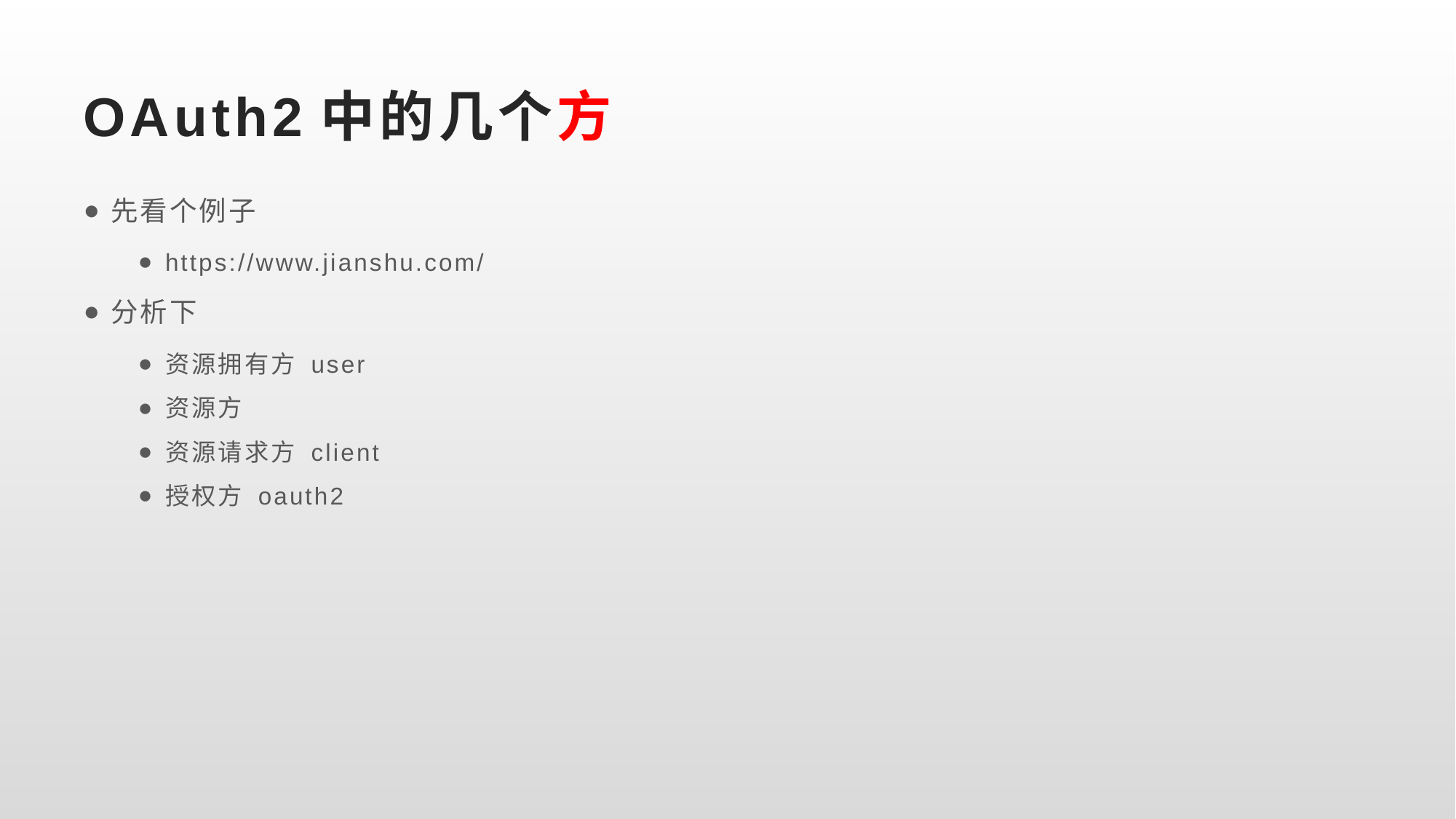

# OAuth2中的几个方
先看个例子
https://www.jianshu.com/
分析下
资源拥有方 user
资源方
资源请求方 client
授权方 oauth2